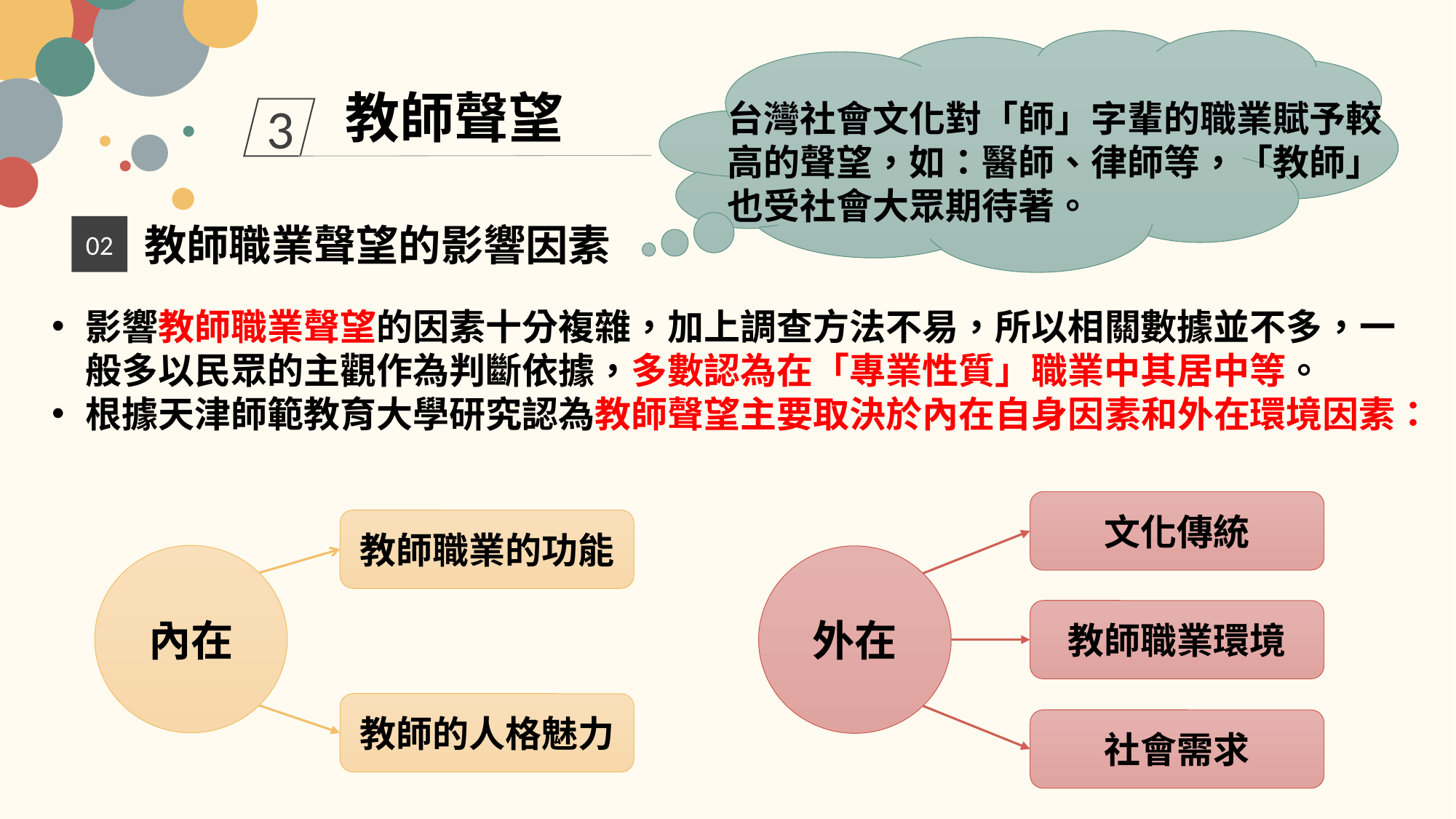

教師聲望
台灣社會文化對「師」字輩的職業賦予較高的聲望，如：醫師、律師等，「教師」也受社會大眾期待著。
3
教師職業聲望的影響因素
02
影響教師職業聲望的因素十分複雜，加上調查方法不易，所以相關數據並不多，一般多以民眾的主觀作為判斷依據，多數認為在「專業性質」職業中其居中等。
根據天津師範教育大學研究認為教師聲望主要取決於內在自身因素和外在環境因素：
文化傳統
教師職業的功能
內在
外在
教師職業環境
教師的人格魅力
社會需求